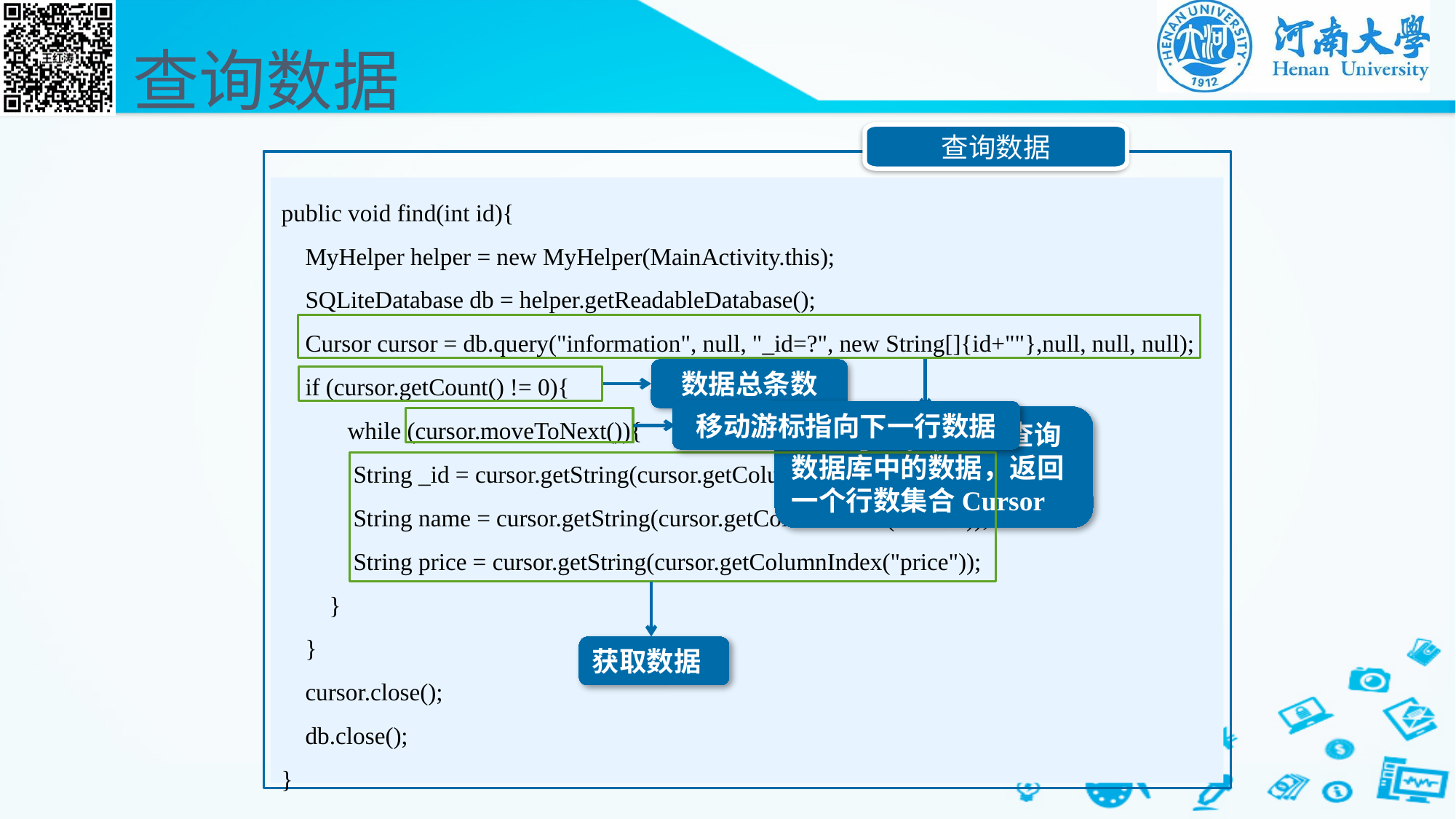

# 查询数据

查询数据

public void find(int id){
    MyHelper helper = new MyHelper(MainActivity.this);
    SQLiteDatabase db = helper.getReadableDatabase();
    Cursor cursor = db.query("information", null, "_id=?", new String[]{id+""},null, null, null);
    if (cursor.getCount() != 0){
           while (cursor.moveToNext()){
            String _id = cursor.getString(cursor.getColumnIndex("_id"));
            String name = cursor.getString(cursor.getColumnIndex("name"));
            String price = cursor.getString(cursor.getColumnIndex("price"));
        }
    }
    cursor.close();
    db.close();
}

数据总条数

移动游标指向下一行数据
调用query ()方法查询数据库中的数据，返回一个行数集合Cursor

获取数据